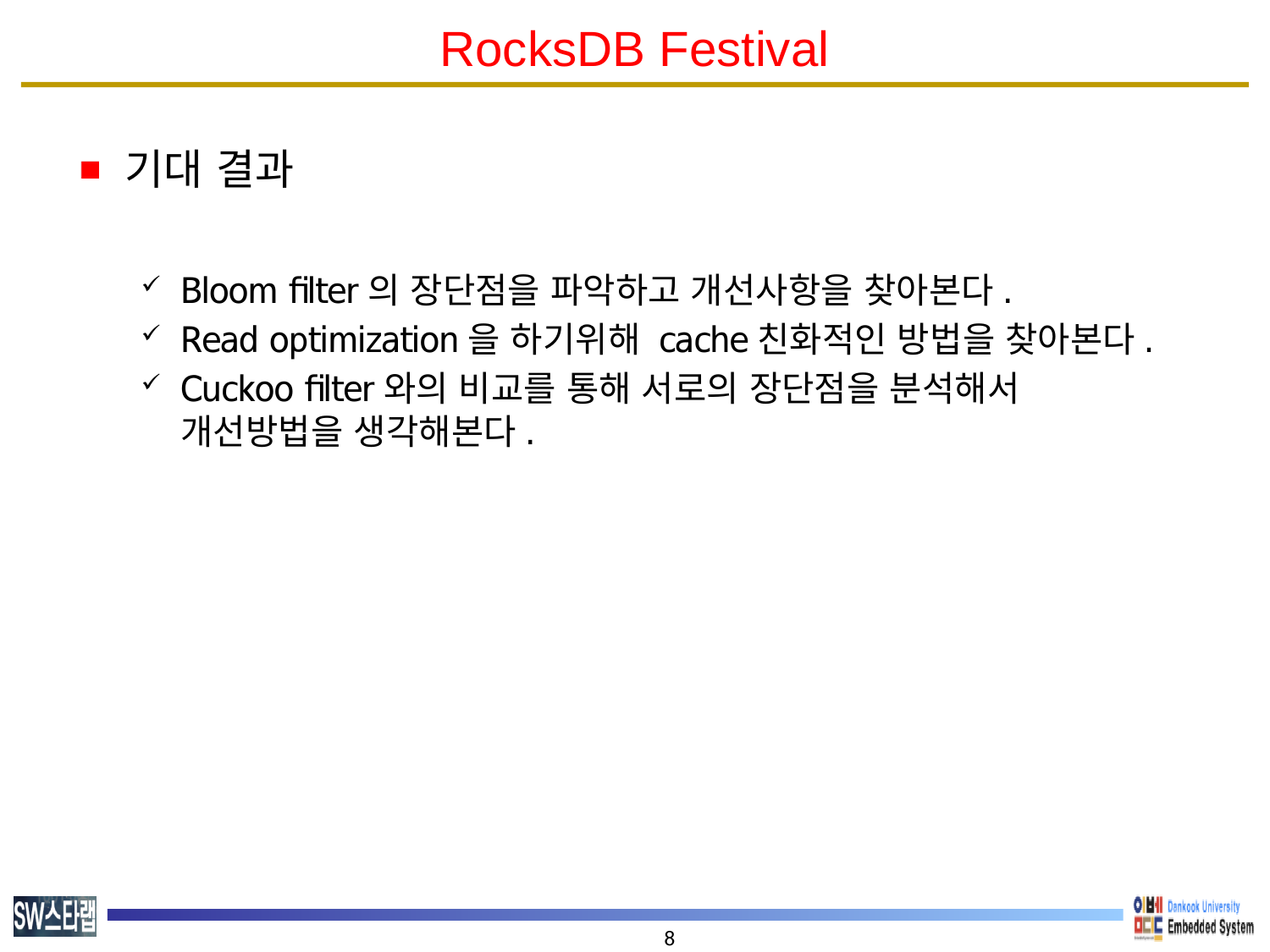

# RocksDB Festival
기대 결과

Bloom filter의 장단점을 파악하고 개선사항을 찾아본다.
Read optimization을 하기위해 cache친화적인 방법을 찾아본다.
Cuckoo filter와의 비교를 통해 서로의 장단점을 분석해서 개선방법을 생각해본다.
8